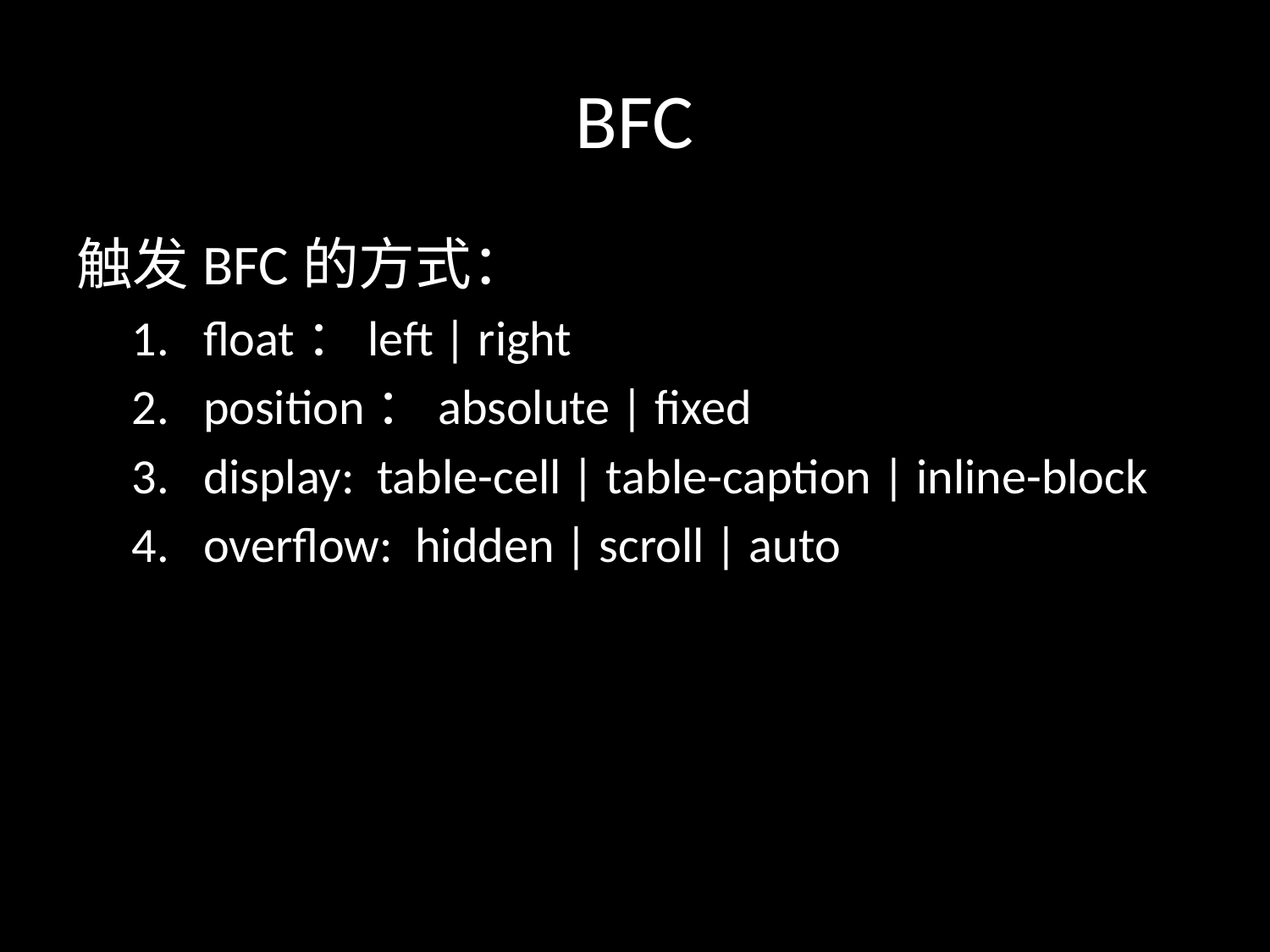

# BFC
触发BFC的方式：
float：left | right
position：absolute | fixed
display:  table-cell | table-caption | inline-block
overflow:  hidden | scroll | auto